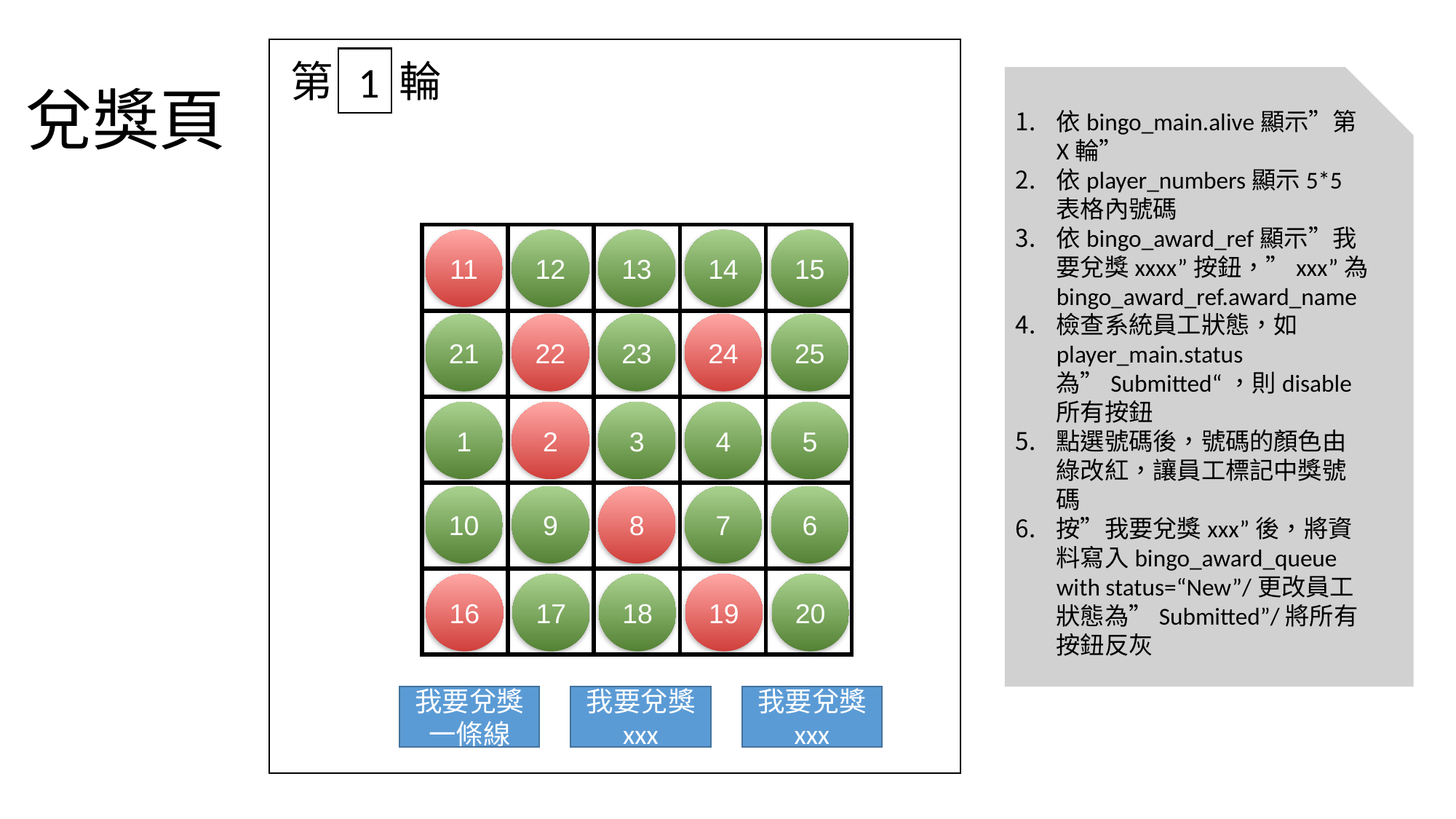

# 兌獎頁
 1
第       輪
依bingo_main.alive顯示”第X輪”
依player_numbers顯示5*5表格內號碼
依bingo_award_ref顯示”我要兌獎xxxx”按鈕，”xxx”為bingo_award_ref.award_name
檢查系統員工狀態，如player_main.status為”Submitted“，則disable所有按鈕
點選號碼後，號碼的顏色由綠改紅，讓員工標記中獎號碼
按”我要兌獎xxx”後，將資料寫入bingo_award_queue with status=“New”/更改員工狀態為”Submitted”/將所有按鈕反灰
|  |  |  |  |  |
| --- | --- | --- | --- | --- |
|  |  |  |  |  |
|  |  |  |  |  |
|  |  |  |  |  |
|  |  |  |  |  |
11
12
13
14
15
21
22
23
24
25
1
2
3
4
5
10
9
8
7
6
16
17
18
19
20
我要兌獎
一條線
我要兌獎
xxx
我要兌獎
xxx